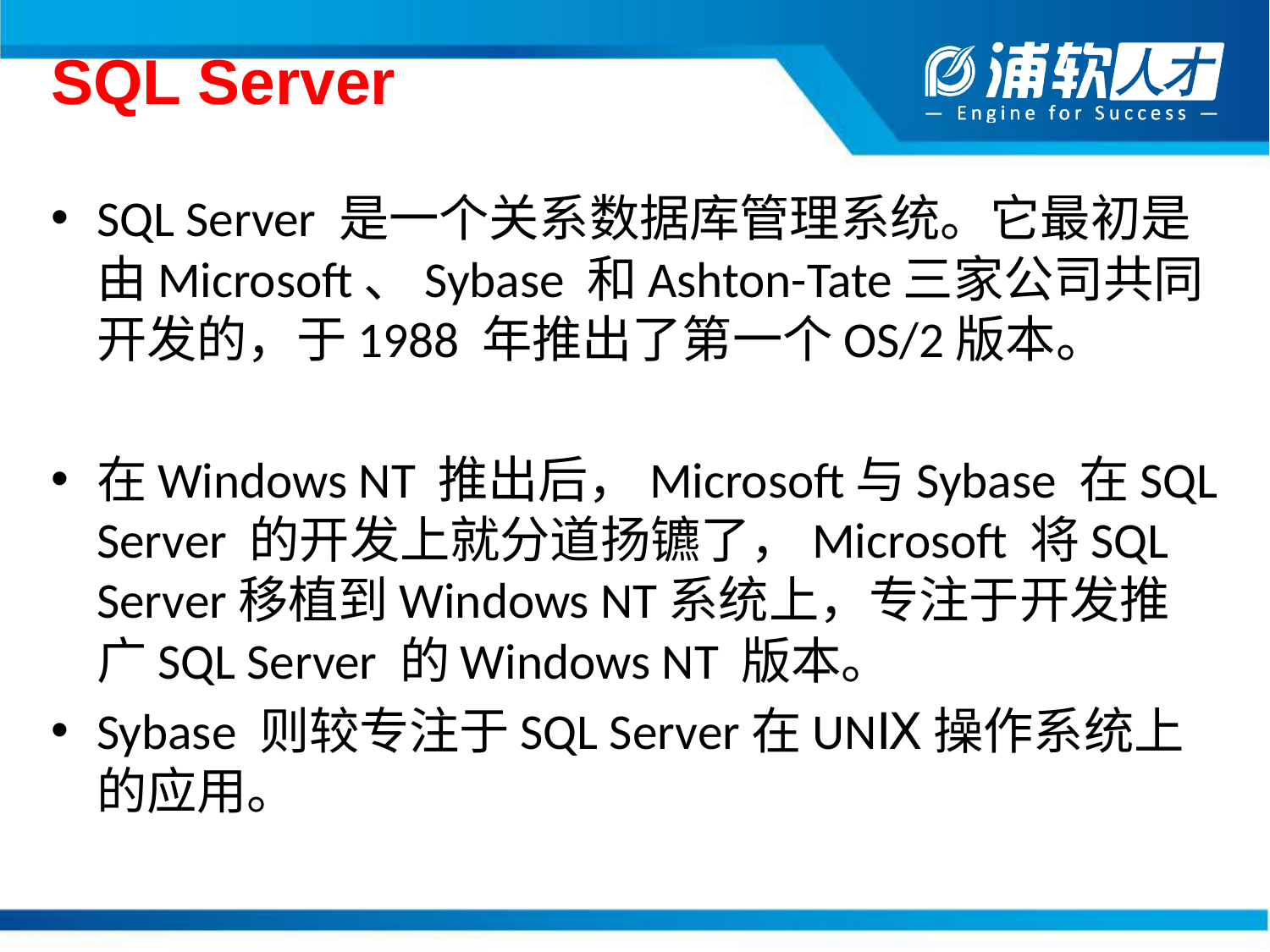

# SQL Server
SQL Server 是一个关系数据库管理系统。它最初是由Microsoft、Sybase 和Ashton-Tate三家公司共同开发的，于1988 年推出了第一个OS/2版本。

在Windows NT 推出后，Microsoft与Sybase 在SQL Server 的开发上就分道扬镳了，Microsoft 将SQL Server移植到Windows NT系统上，专注于开发推广SQL Server 的Windows NT 版本。
Sybase 则较专注于SQL Server在UNⅨ操作系统上的应用。